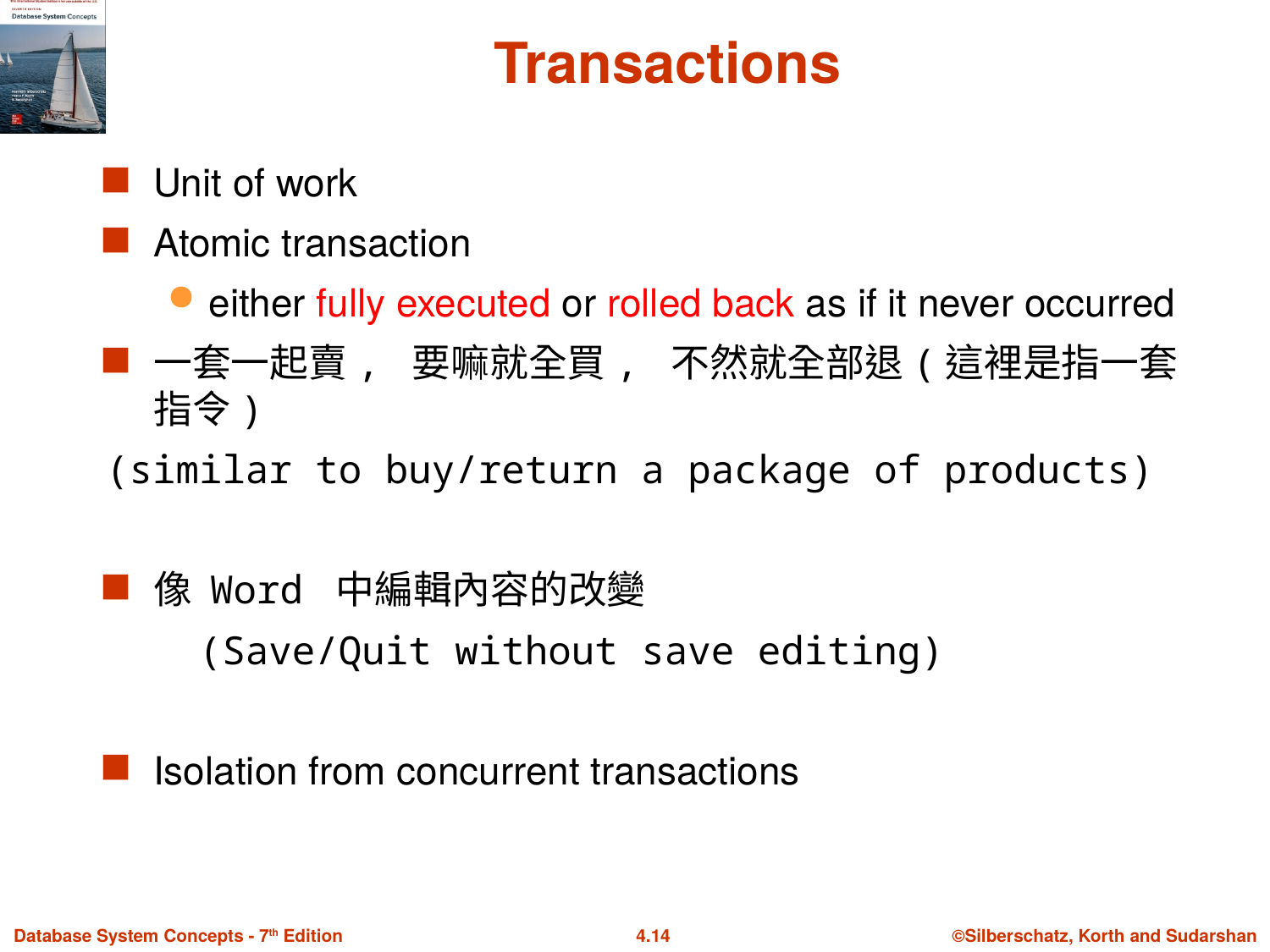

# Transactions
Unit of work
Atomic transaction
either fully executed or rolled back as if it never occurred
一套一起賣, 要嘛就全買, 不然就全部退(這裡是指一套指令)
(similar to buy/return a package of products)

像 Word 中編輯內容的改變
    (Save/Quit without save editing)

Isolation from concurrent transactions